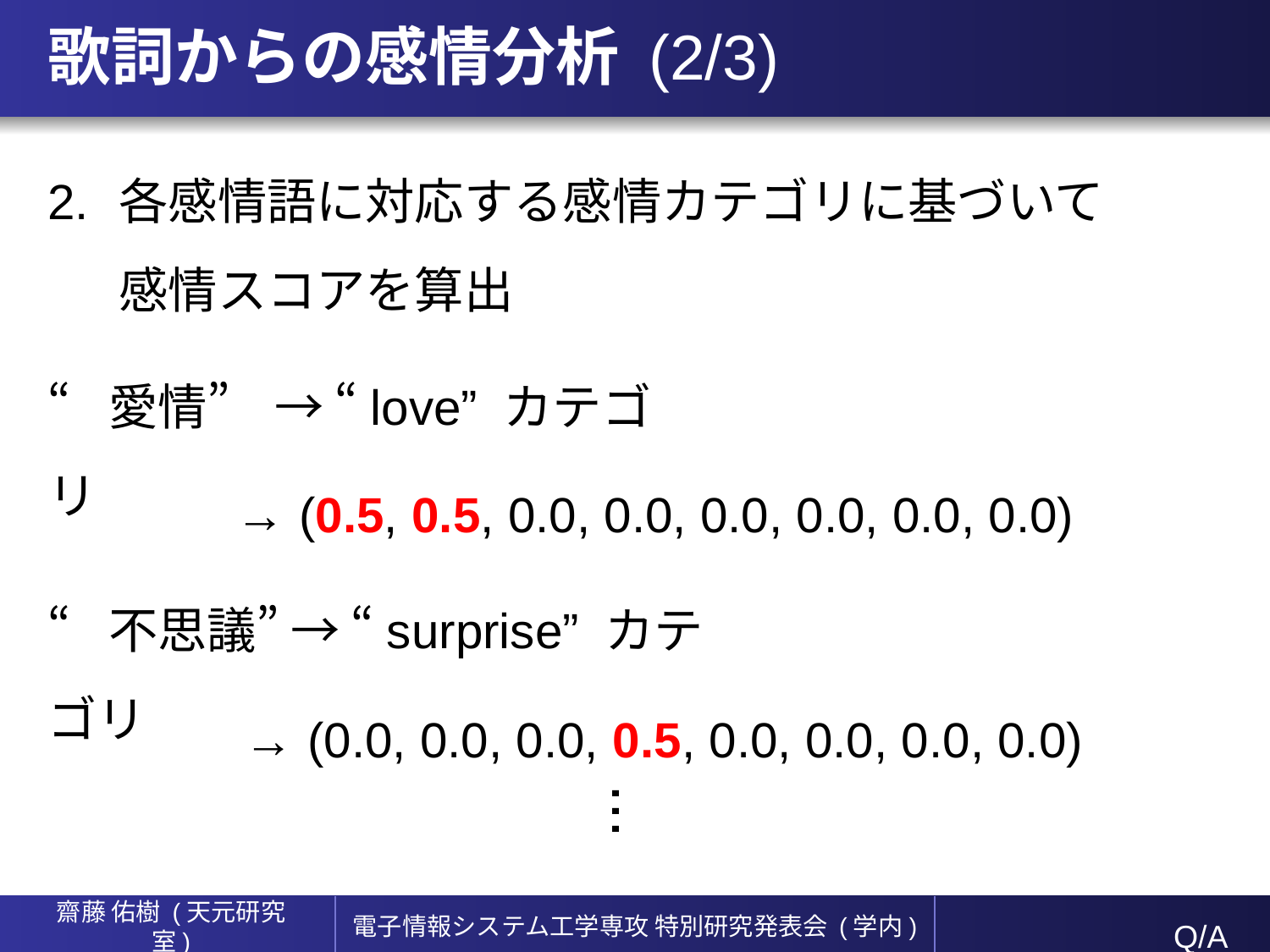

# 歌詞からの感情分析 (2/3)
各感情語に対応する感情カテゴリに基づいて
感情スコアを算出
“愛情”    → “love” カテゴリ
   → (0.5, 0.5, 0.0, 0.0, 0.0, 0.0, 0.0, 0.0)
“不思議” → “surprise” カテゴリ
→ (0.0, 0.0, 0.0, 0.5, 0.0, 0.0, 0.0, 0.0)
...
Q/A